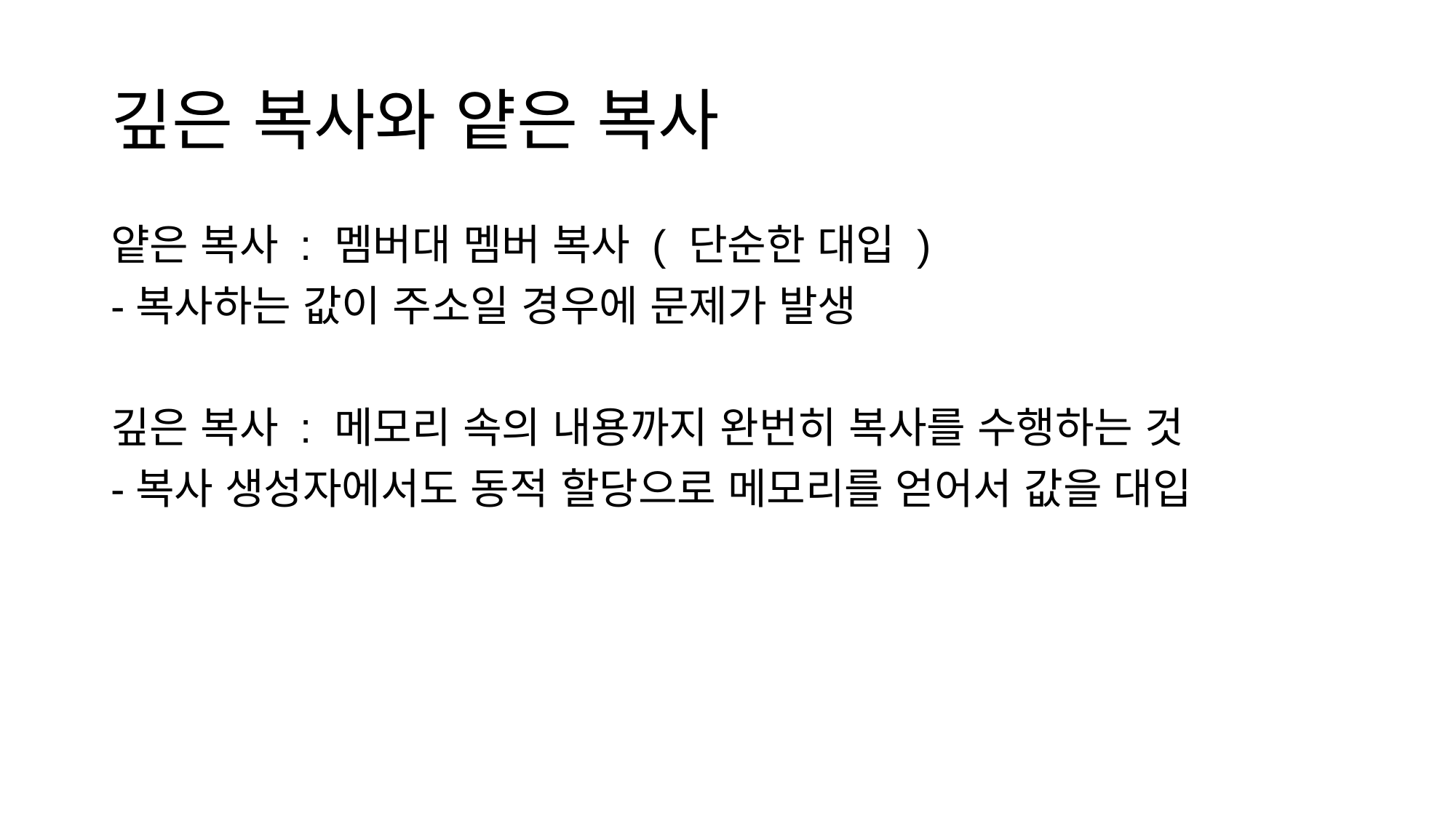

# 깊은 복사와 얕은 복사
얕은 복사 : 멤버대 멤버 복사 ( 단순한 대입 )
-복사하는 값이 주소일 경우에 문제가 발생

깊은 복사 : 메모리 속의 내용까지 완번히 복사를 수행하는 것
-복사 생성자에서도 동적 할당으로 메모리를 얻어서 값을 대입